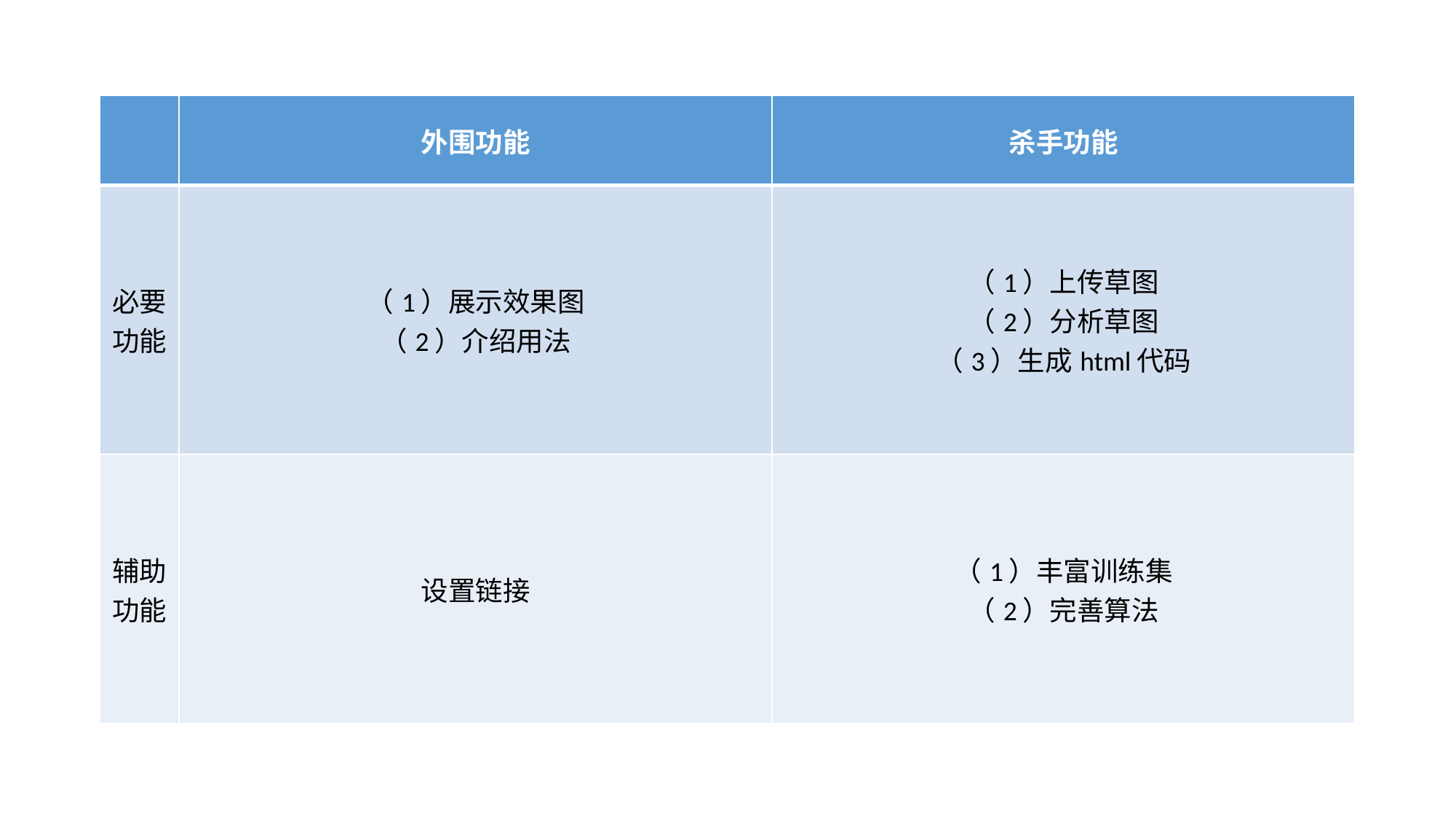

|  | 外围功能 | 杀手功能 |
| --- | --- | --- |
| 必要功能 | （1）展示效果图 （2）介绍用法 | （1）上传草图 （2）分析草图 （3）生成html代码 |
| 辅助功能 | 设置链接 | （1）丰富训练集 （2）完善算法 |